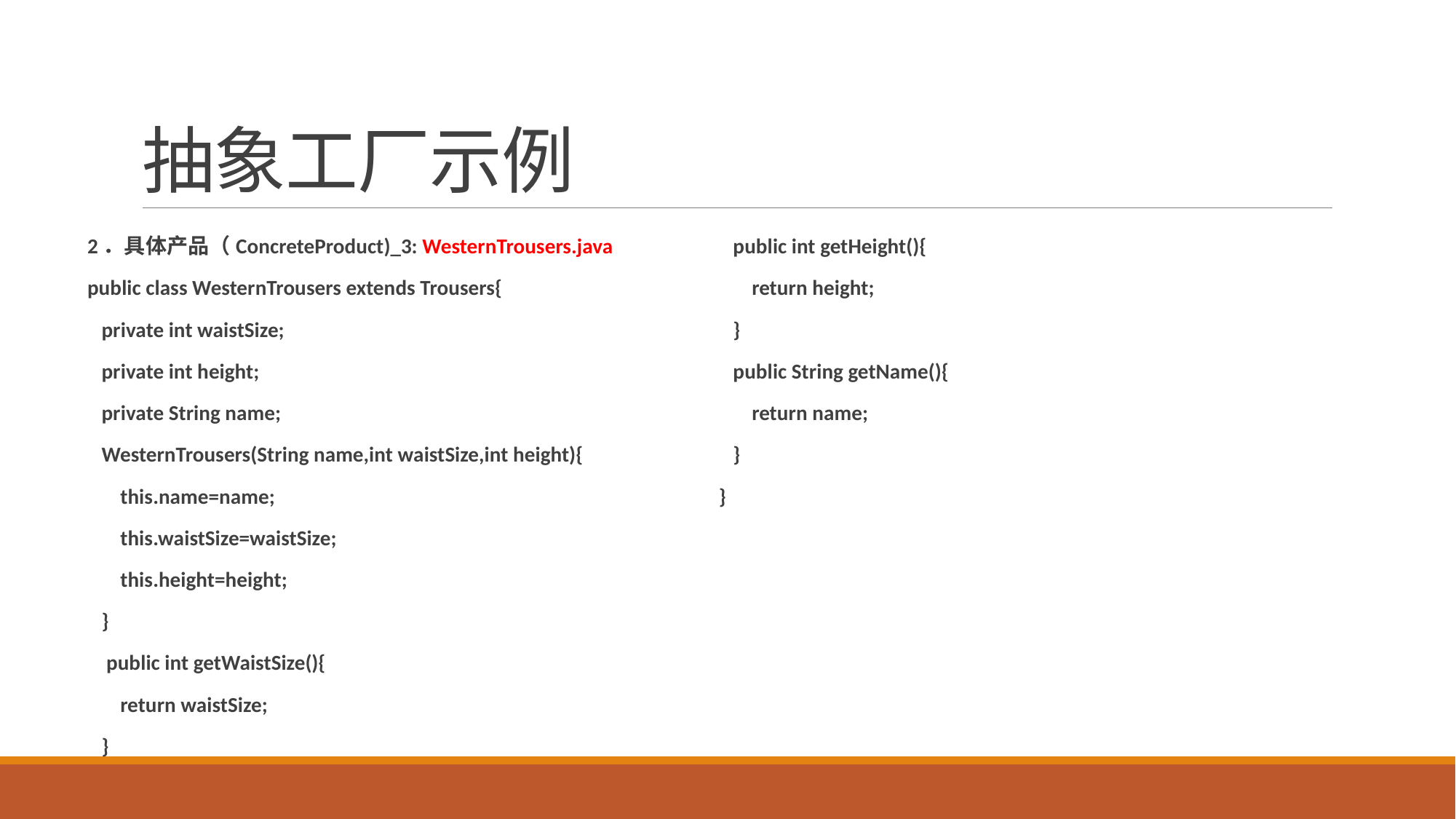

# 抽象工厂示例
2．具体产品（ConcreteProduct)_3: WesternTrousers.java
public class WesternTrousers extends Trousers{
   private int waistSize;
   private int height;
   private String name;
   WesternTrousers(String name,int waistSize,int height){
       this.name=name;
       this.waistSize=waistSize;
       this.height=height;
   }
    public int getWaistSize(){
       return waistSize;
   }
   public int getHeight(){
       return height;
   }
   public String getName(){
       return name;
   }
}